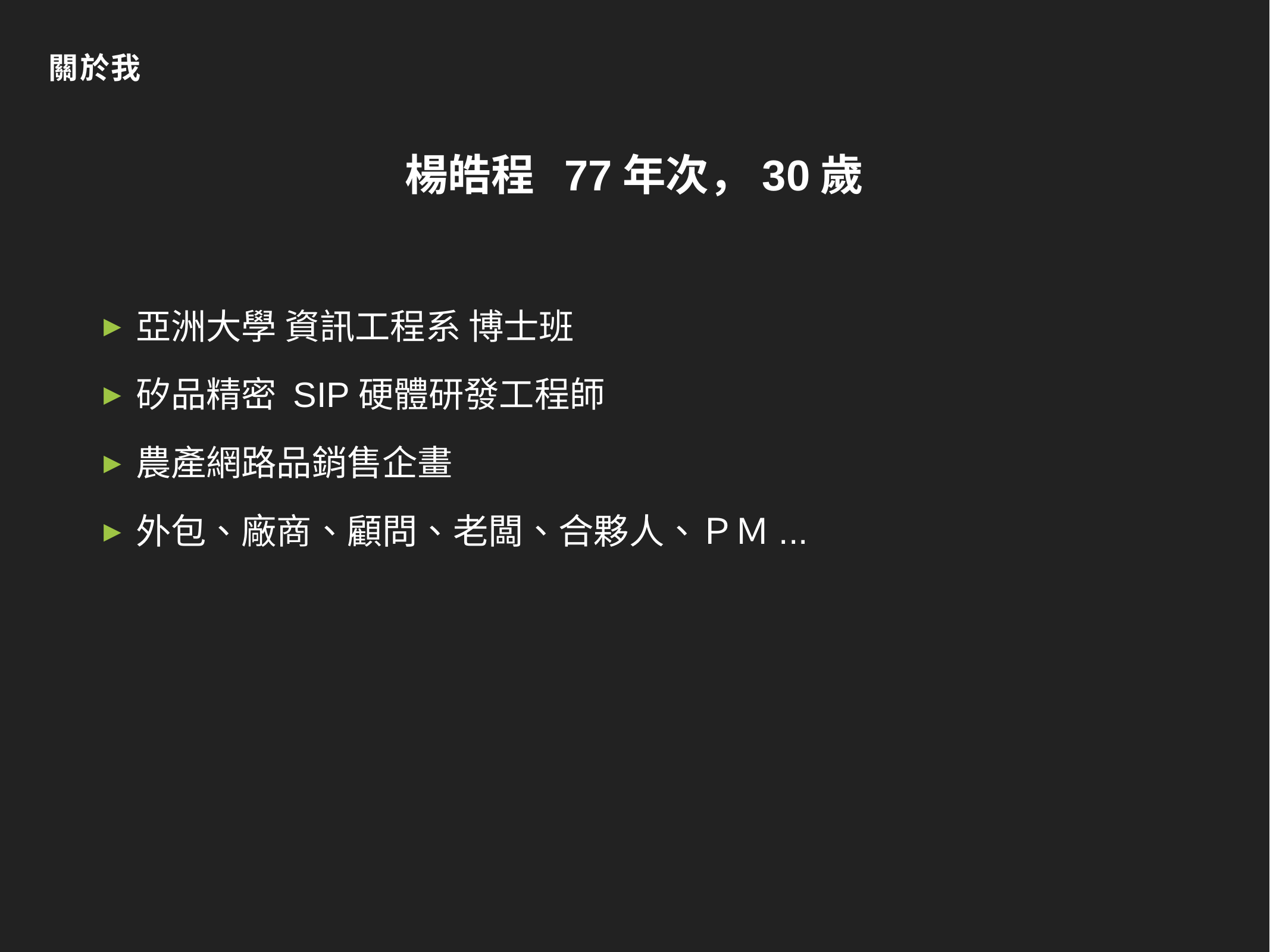

關於我
# 楊皓程  77年次，30歲
亞洲大學 資訊工程系 博士班
矽品精密 SIP硬體研發工程師
農產網路品銷售企畫
外包、廠商、顧問、老闆、合夥人、ＰＭ...